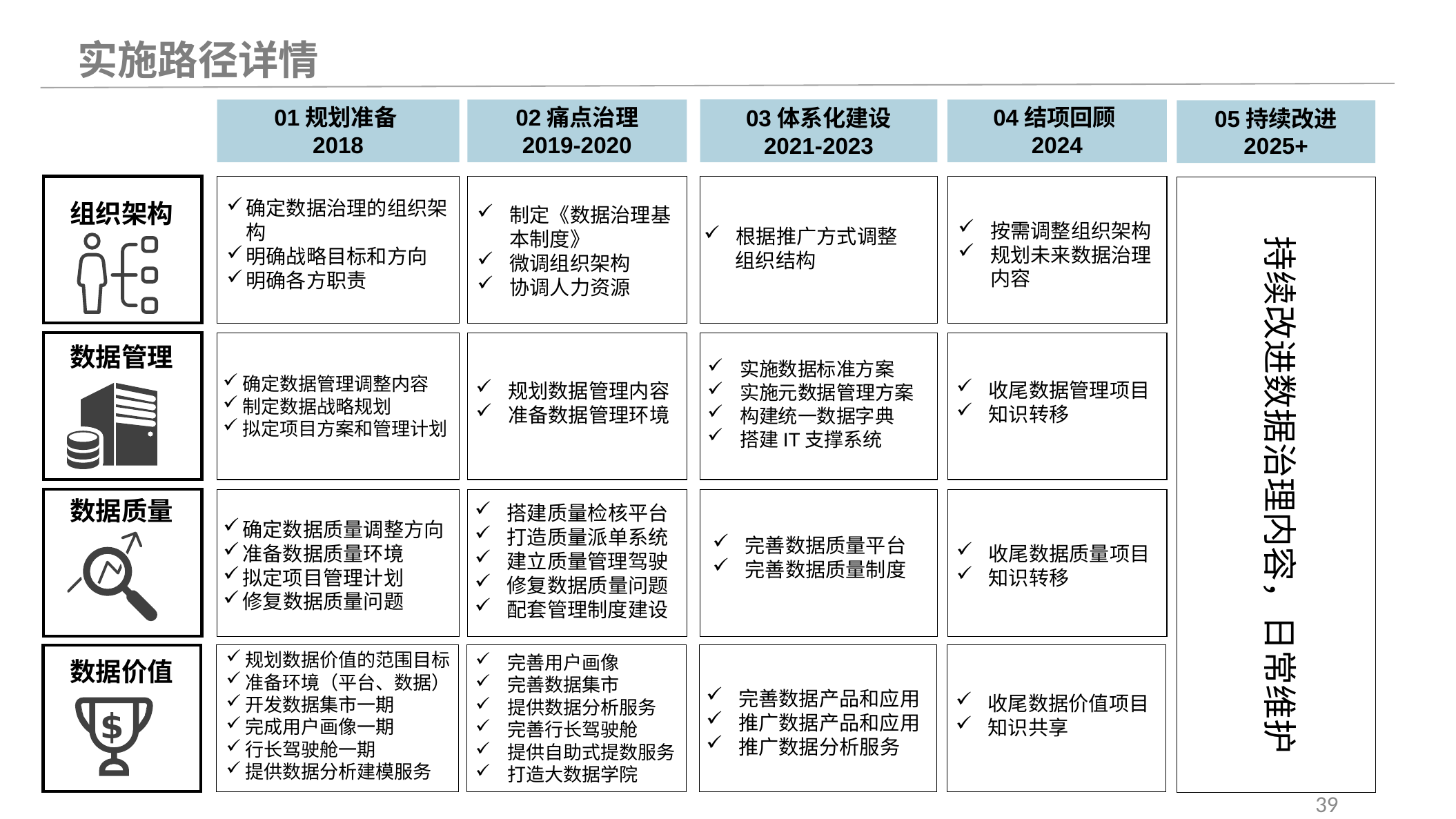

实施路径详情

03体系化建设
2021-2023

根据推广方式调整
      组织结构

实施数据标准方案
实施元数据管理方案
构建统一数据字典
搭建IT支撑系统

搭建质量检核平台
打造质量派单系统
建立质量管理驾驶
修复数据质量问题
配套管理制度建设

完善数据产品和应用
推广数据产品和应用
推广数据分析服务

05持续改进
2025+

持续改进数据治理内容，日常维护
02痛点治理
2019-2020
01规划准备
2018
04结项回顾
2024

组织架构

确定数据治理的组织架构
明确战略目标和方向
明确各方职责

制定《数据治理基本制度》
微调组织架构
协调人力资源

按需调整组织架构
规划未来数据治理内容

数据管理
确定数据管理调整内容
制定数据战略规划
拟定项目方案和管理计划

收尾数据管理项目
知识转移

规划数据管理内容
准备数据管理环境

数据质量
确定数据质量调整方向
准备数据质量环境
拟定项目管理计划
修复数据质量问题

完善数据质量平台
完善数据质量制度

收尾数据质量项目
知识转移

规划数据价值的范围目标
准备环境（平台、数据）
开发数据集市一期
完成用户画像一期
行长驾驶舱一期
提供数据分析建模服务

数据价值
完善用户画像
完善数据集市
提供数据分析服务
完善行长驾驶舱
提供自助式提数服务
打造大数据学院

收尾数据价值项目
知识共享

$

39